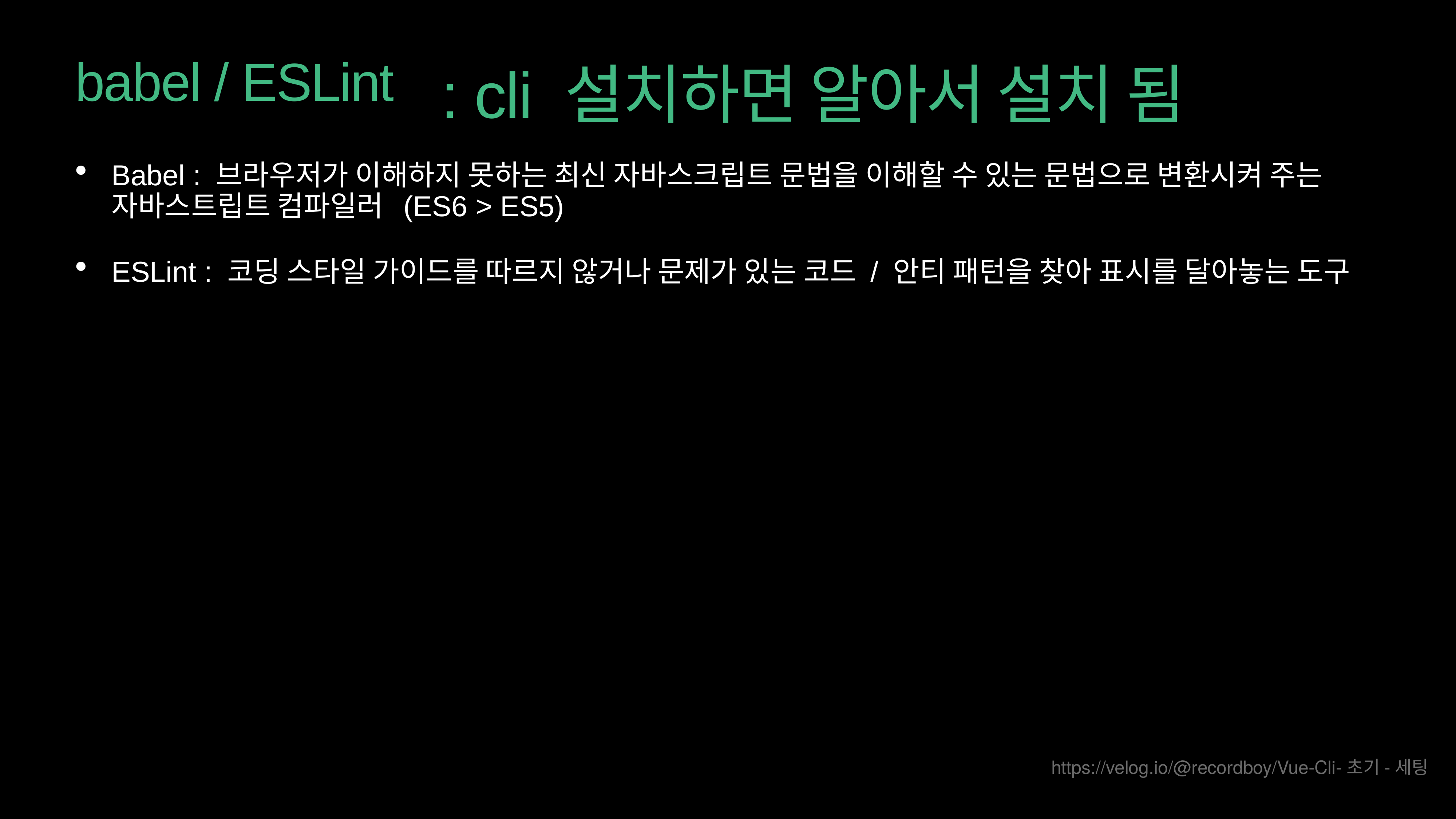

: cli 설치하면 알아서 설치 됨
# babel / ESLint
Babel : 브라우저가 이해하지 못하는 최신 자바스크립트 문법을 이해할 수 있는 문법으로 변환시켜 주는 자바스트립트 컴파일러  (ES6 > ES5)
ESLint : 코딩 스타일 가이드를 따르지 않거나 문제가 있는 코드 / 안티 패턴을 찾아 표시를 달아놓는 도구
https://velog.io/@recordboy/Vue-Cli-초기-세팅